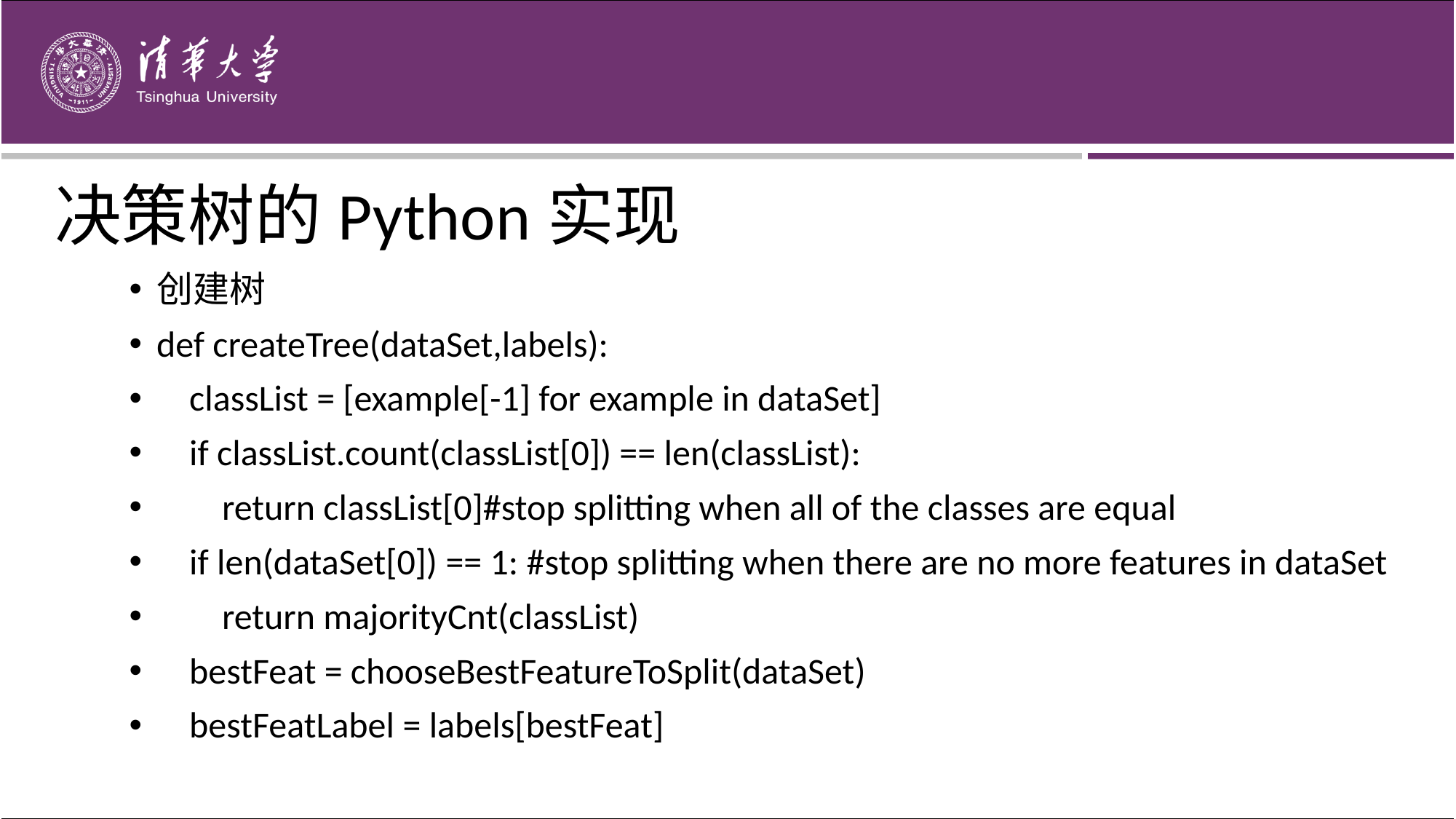

决策树的Python实现
创建树
def createTree(dataSet,labels):
    classList = [example[-1] for example in dataSet]
    if classList.count(classList[0]) == len(classList):
        return classList[0]#stop splitting when all of the classes are equal
    if len(dataSet[0]) == 1: #stop splitting when there are no more features in dataSet
        return majorityCnt(classList)
    bestFeat = chooseBestFeatureToSplit(dataSet)
    bestFeatLabel = labels[bestFeat]